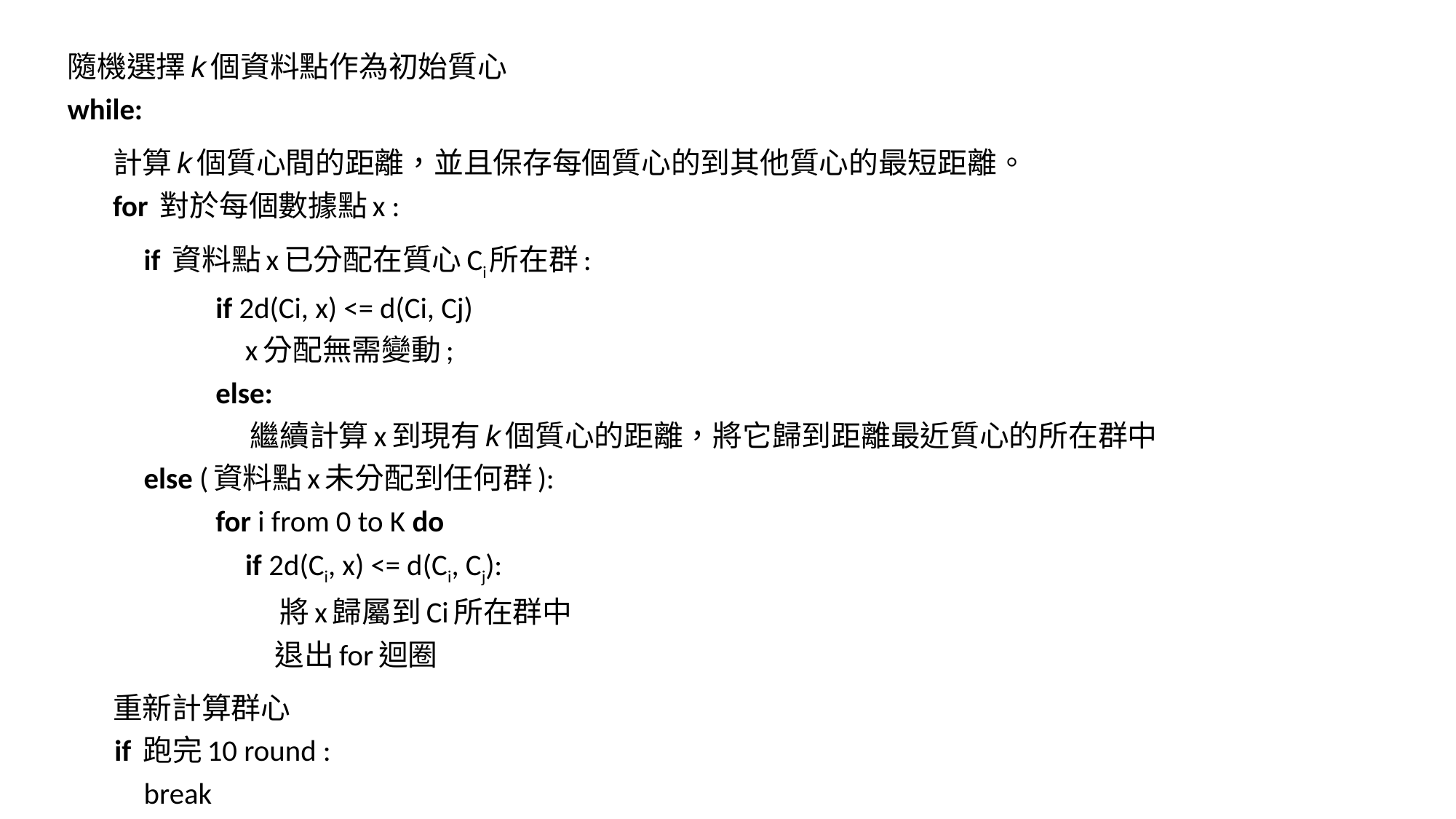

隨機選擇k個資料點作為初始質心
while:
      計算k個質心間的距離，並且保存每個質心的到其他質心的最短距離。
      for 對於每個數據點x :
	if 資料點x已分配在質心Ci所在群:
     if 2d(Ci, x) <= d(Ci, Cj)
      x分配無需變動;
     else:
      繼續計算x到現有k個質心的距離，將它歸到距離最近質心的所在群中
	else (資料點x未分配到任何群):
     for i from 0 to K do
      if 2d(Ci, x) <= d(Ci, Cj):
       將x歸屬到Ci所在群中
       退出for迴圈
      重新計算群心
       if 跑完10 round :
	break